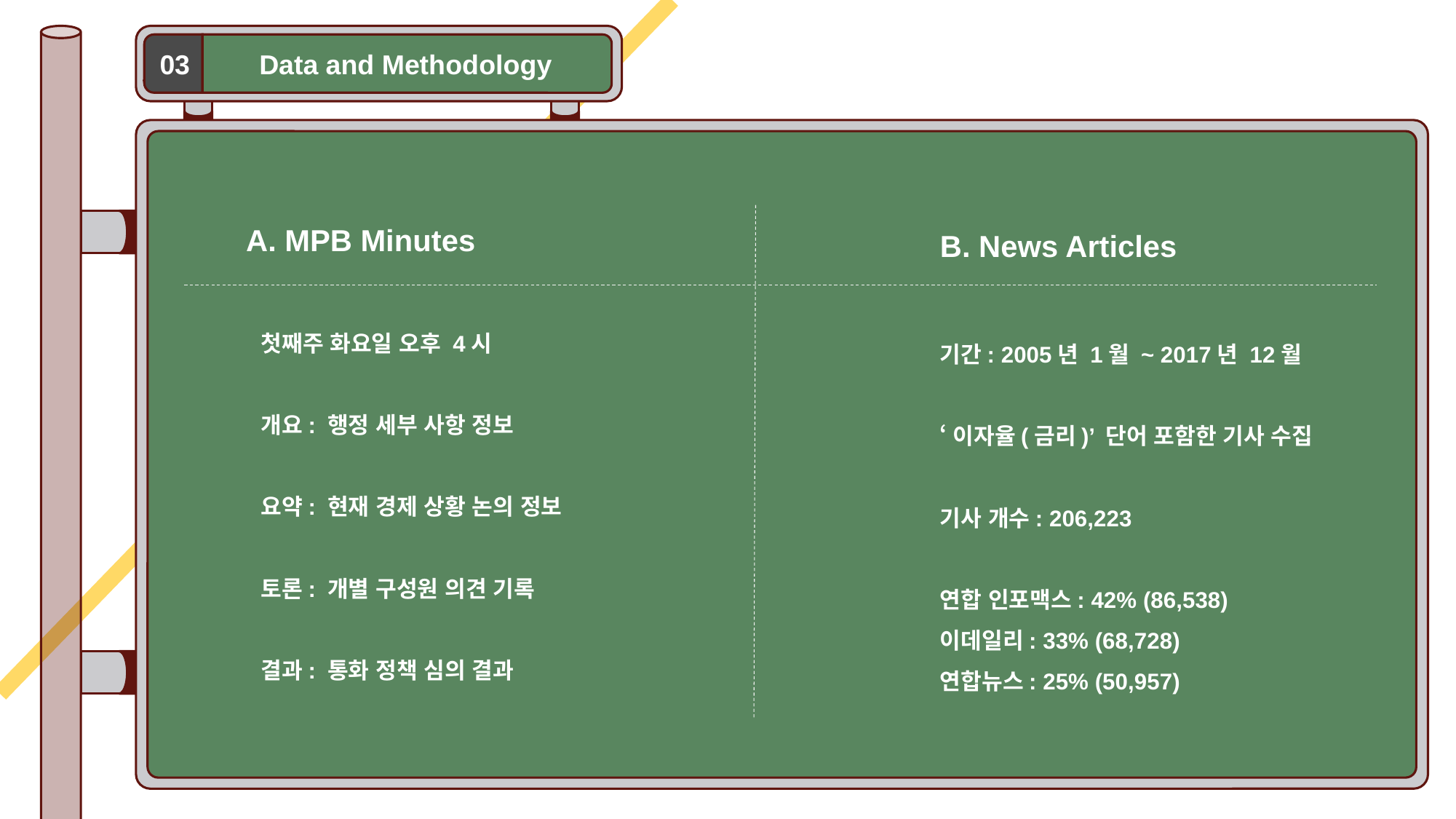

Data and Methodology

03
A. MPB Minutes
B. News Articles
첫째주 화요일 오후 4시

개요: 행정 세부 사항 정보

요약: 현재 경제 상황 논의 정보

토론: 개별 구성원 의견 기록

결과: 통화 정책 심의 결과
기간: 2005년 1월 ~ 2017년 12월

‘이자율(금리)’ 단어 포함한 기사 수집

기사 개수: 206,223

연합 인포맥스: 42% (86,538)
이데일리: 33% (68,728)
연합뉴스: 25% (50,957)